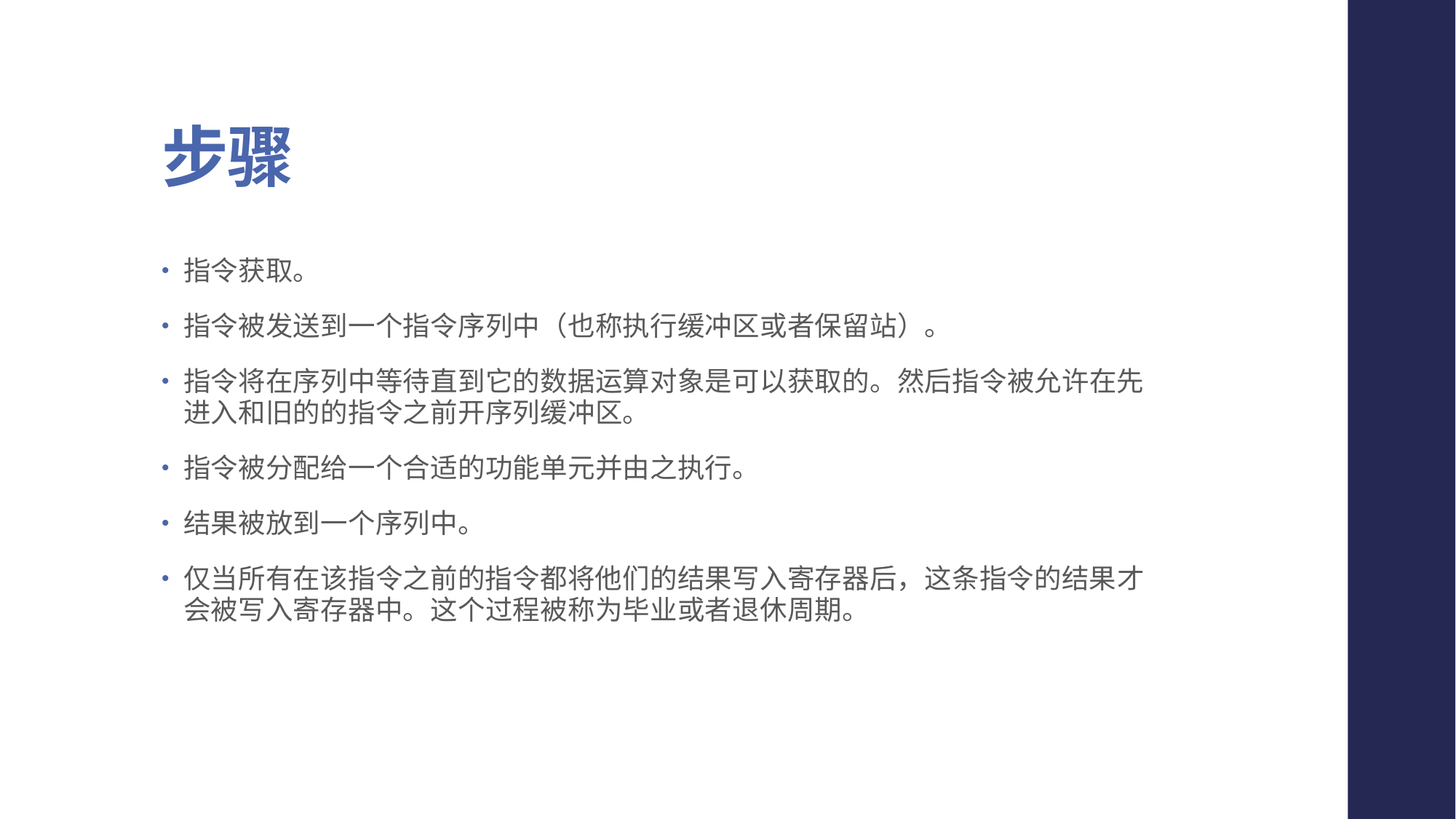

# 步骤
指令获取。
指令被发送到一个指令序列中（也称执行缓冲区或者保留站）。
指令将在序列中等待直到它的数据运算对象是可以获取的。然后指令被允许在先进入和旧的的指令之前开序列缓冲区。
指令被分配给一个合适的功能单元并由之执行。
结果被放到一个序列中。
仅当所有在该指令之前的指令都将他们的结果写入寄存器后，这条指令的结果才会被写入寄存器中。这个过程被称为毕业或者退休周期。